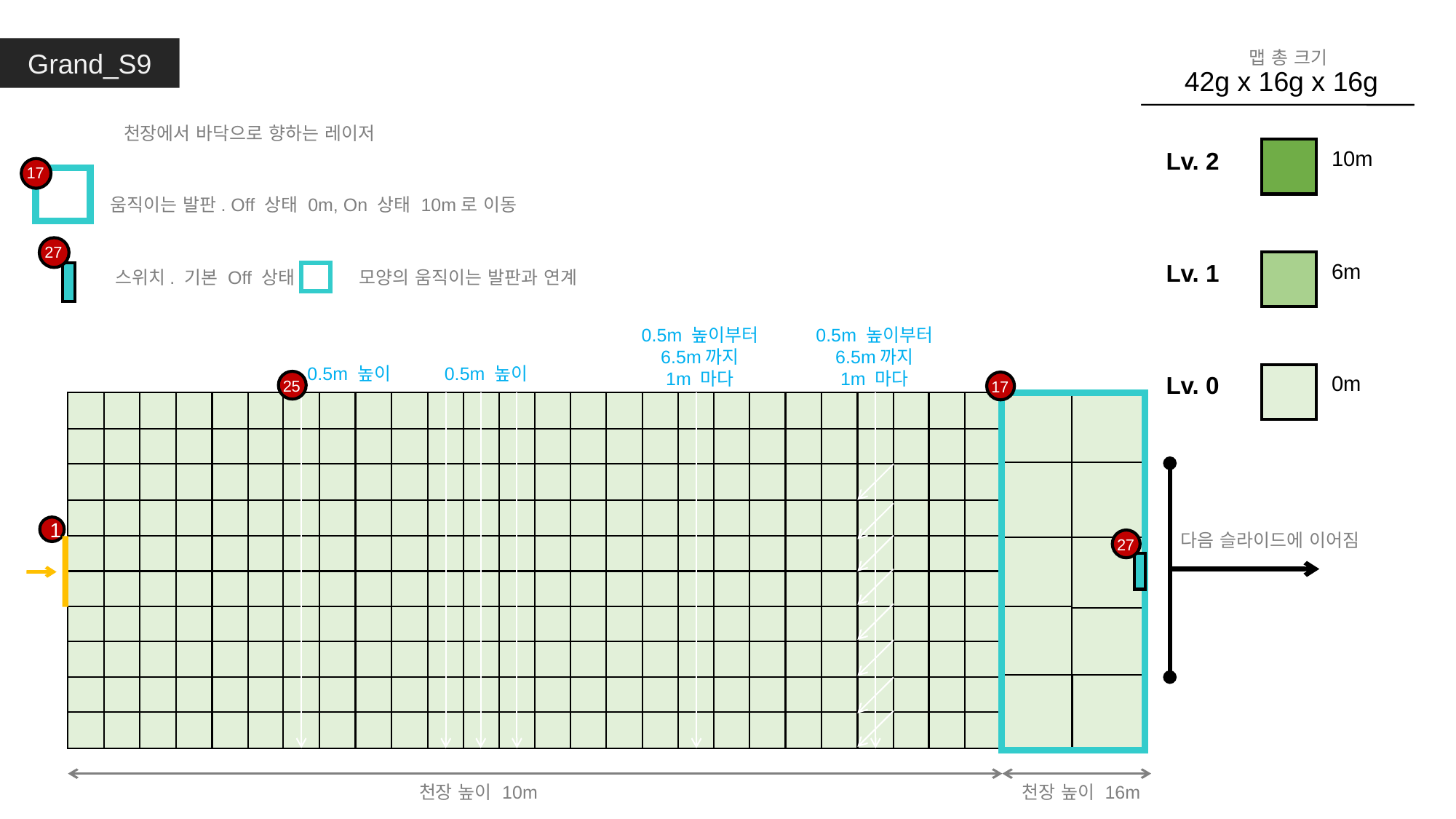

Grand_S9
맵 총 크기
42g x 16g x 16g

천장에서 바닥으로 향하는 레이저
17

움직이는 발판. Off 상태 0m, On 상태 10m로 이동
27

스위치. 기본 Off 상태.          모양의 움직이는 발판과 연계

Lv. 2
10m

Lv. 1
6m
0.5m 높이부터
6.5m까지
1m 마다
0.5m 높이부터
6.5m까지
1m 마다
0.5m 높이
0.5m 높이
25

17

1
다음 슬라이드에 이어짐
27

천장 높이 10m
천장 높이 16m
Lv. 0

0m